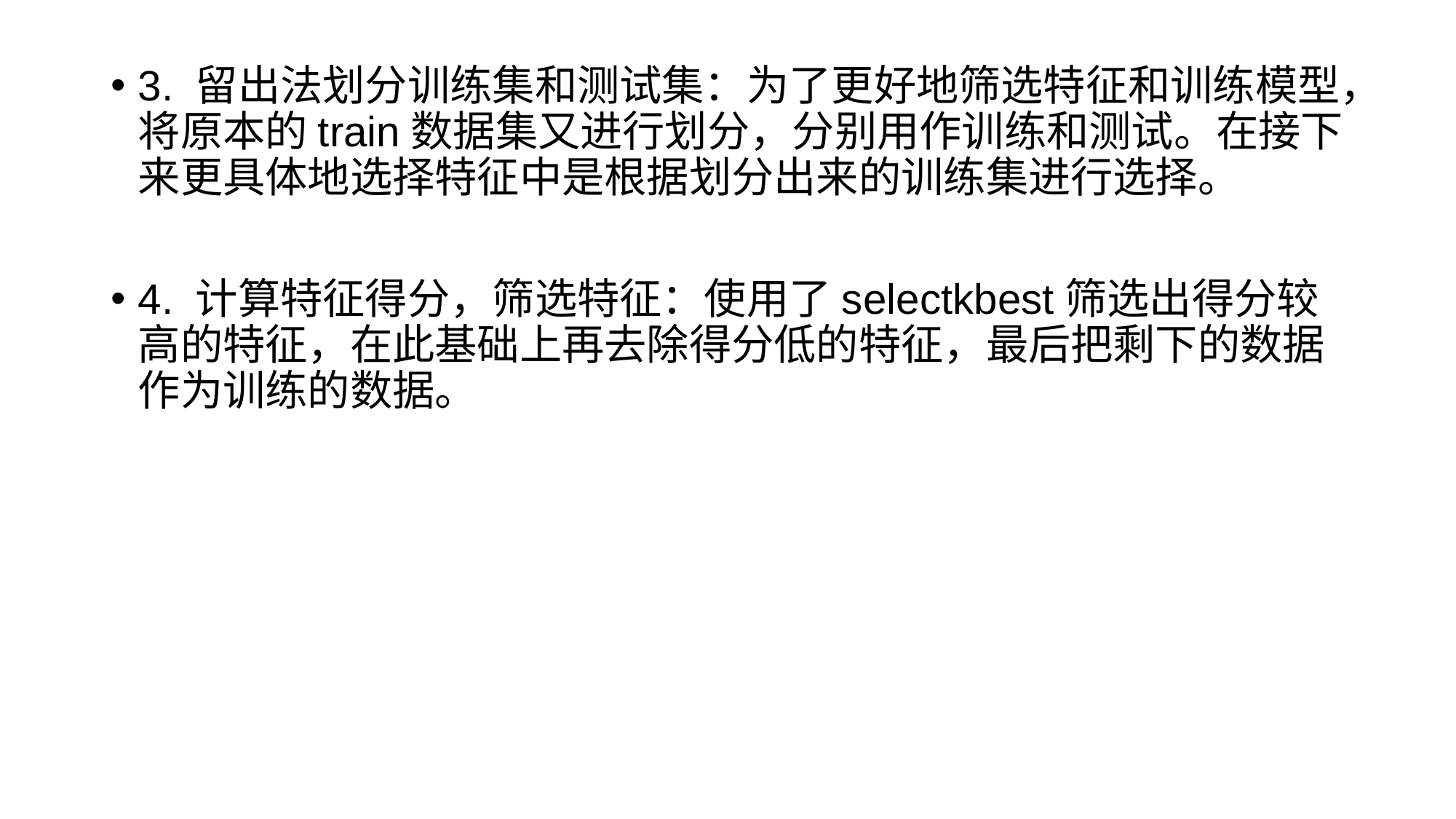

3. 留出法划分训练集和测试集：为了更好地筛选特征和训练模型，将原本的train数据集又进行划分，分别用作训练和测试。在接下来更具体地选择特征中是根据划分出来的训练集进行选择。

4. 计算特征得分，筛选特征：使用了selectkbest筛选出得分较高的特征，在此基础上再去除得分低的特征，最后把剩下的数据作为训练的数据。